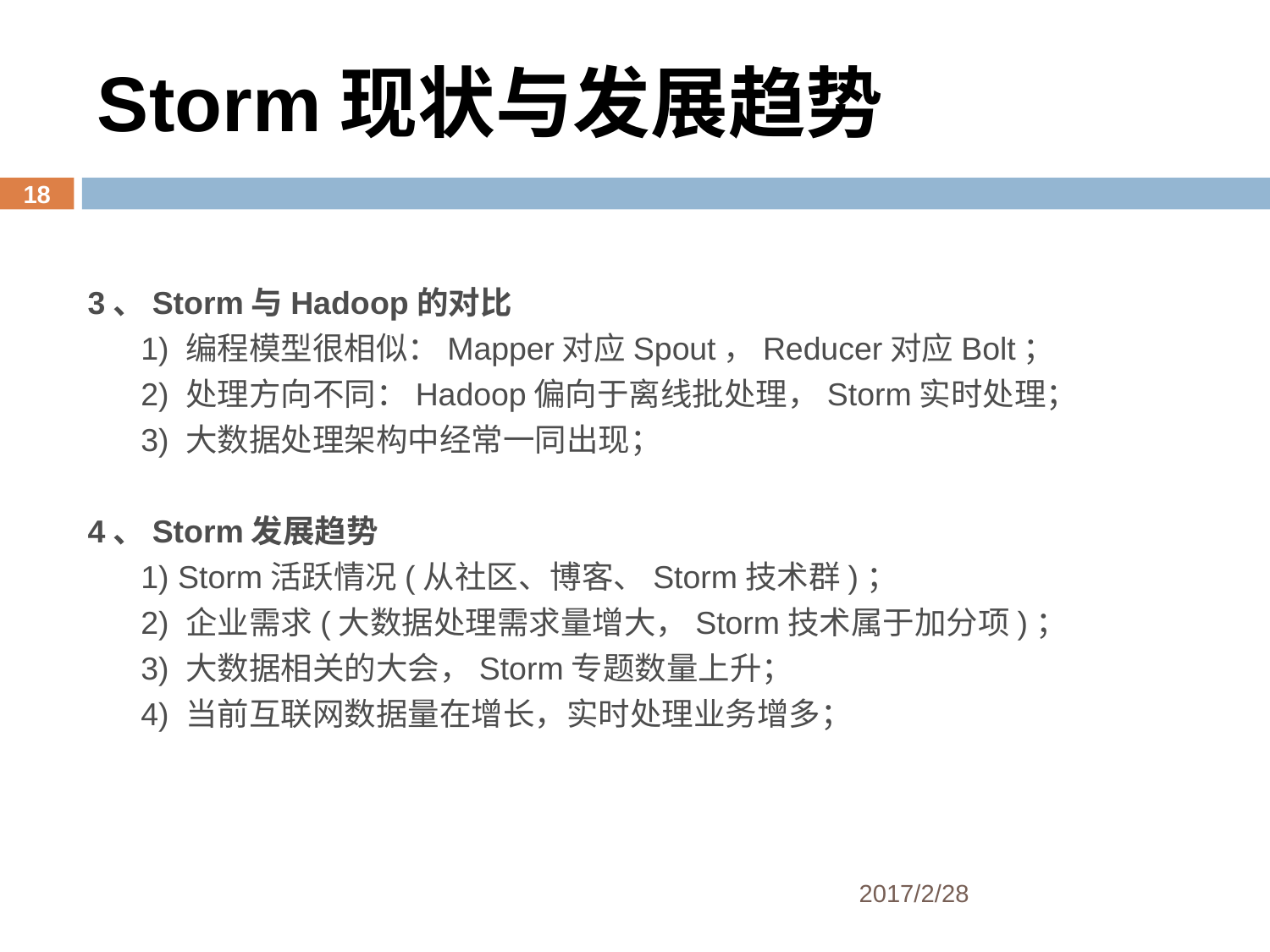

Storm现状与发展趋势
18
3、Storm与Hadoop的对比
      1) 编程模型很相似：Mapper对应Spout，Reducer对应Bolt；
      2) 处理方向不同：Hadoop偏向于离线批处理，Storm实时处理；
      3) 大数据处理架构中经常一同出现；

4、Storm发展趋势
      1) Storm活跃情况(从社区、博客、Storm技术群)；
      2) 企业需求(大数据处理需求量增大，Storm技术属于加分项)；
      3) 大数据相关的大会，Storm专题数量上升；
      4) 当前互联网数据量在增长，实时处理业务增多；
2017/2/28